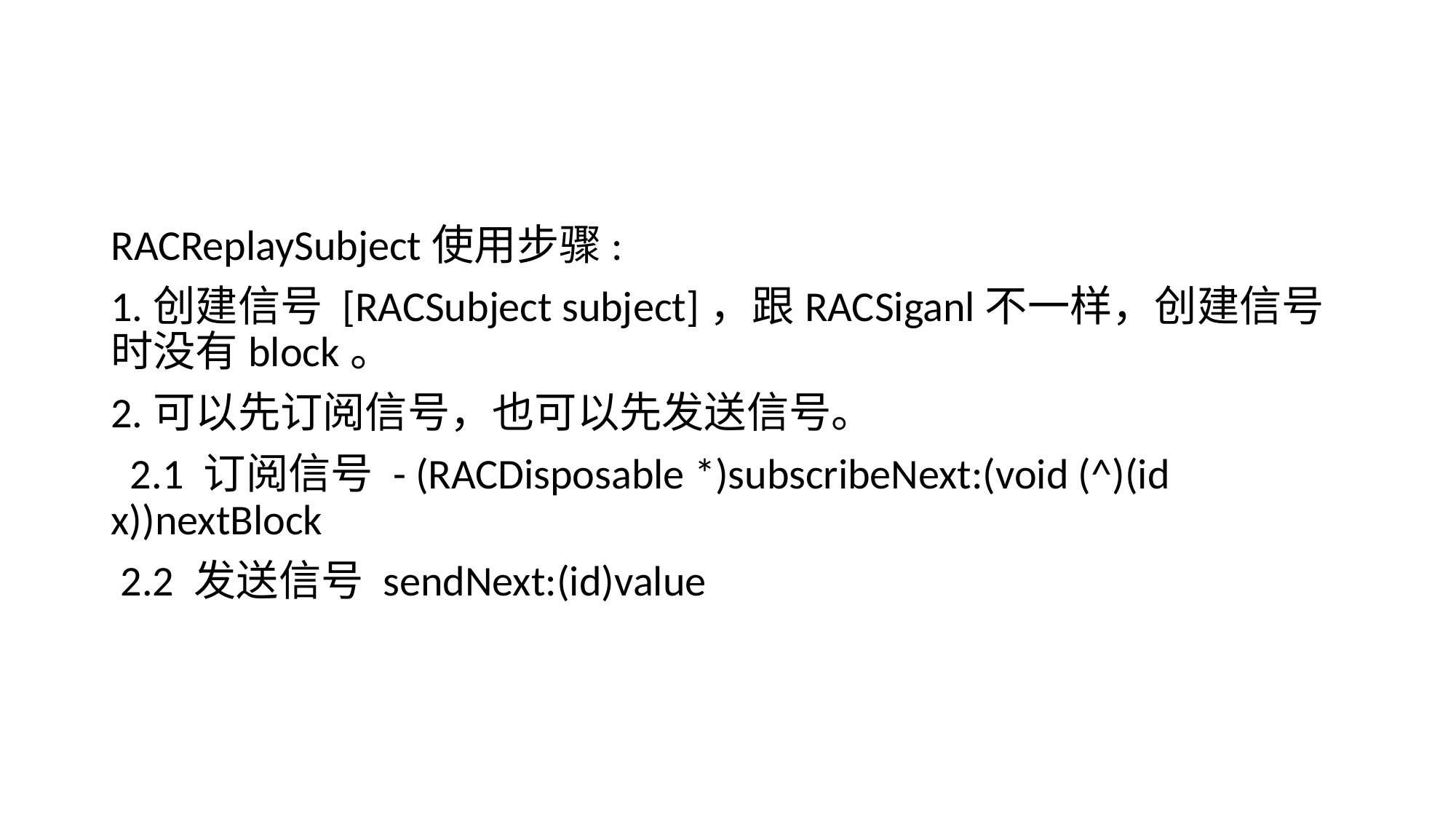

#
RACReplaySubject使用步骤:
1.创建信号 [RACSubject subject]，跟RACSiganl不一样，创建信号时没有block。
2.可以先订阅信号，也可以先发送信号。
  2.1 订阅信号 - (RACDisposable *)subscribeNext:(void (^)(id x))nextBlock
 2.2 发送信号 sendNext:(id)value